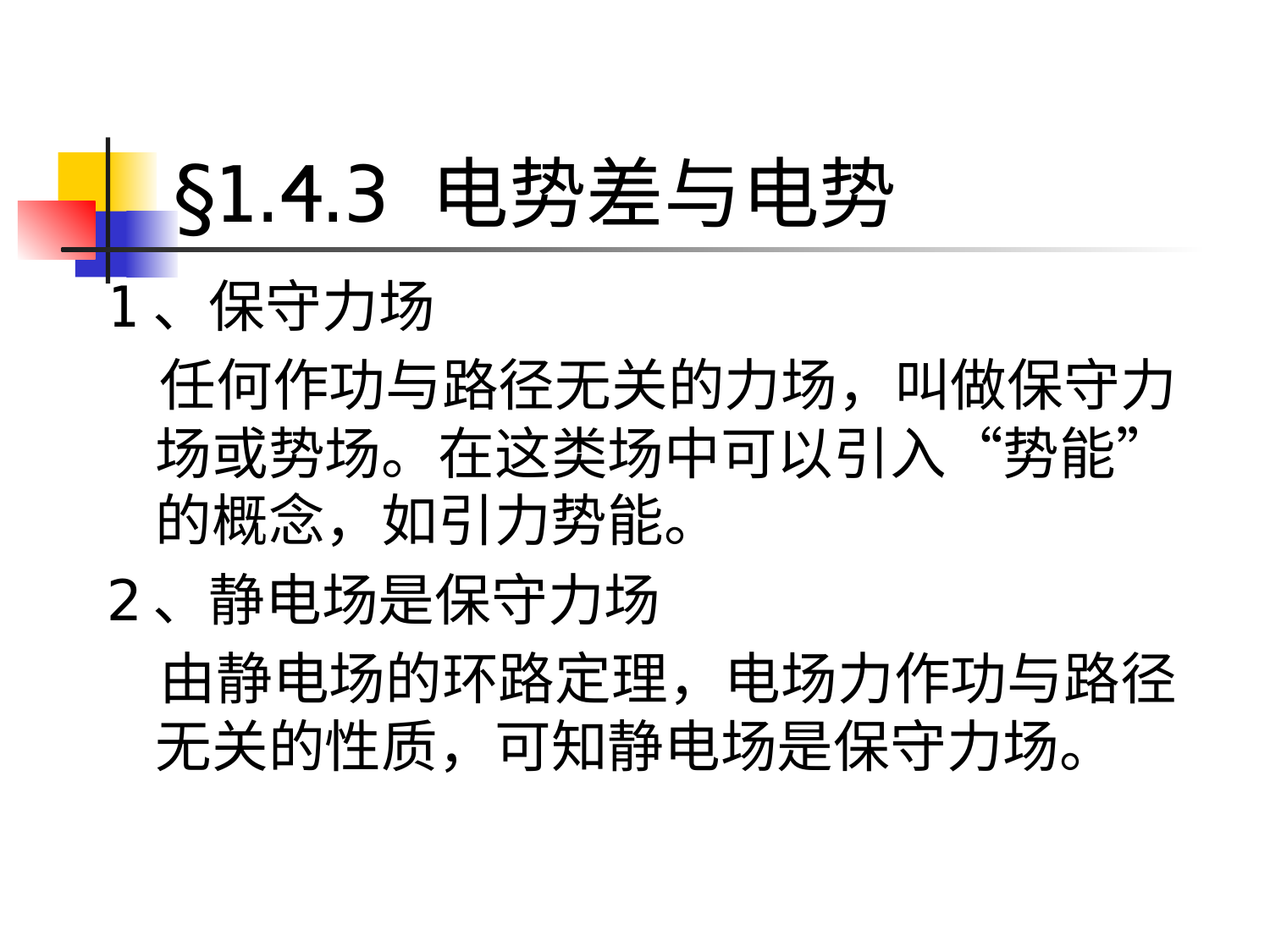

# §1.4.3 电势差与电势
1、保守力场
   任何作功与路径无关的力场，叫做保守力场或势场。在这类场中可以引入“势能”的概念，如引力势能。
2、静电场是保守力场
   由静电场的环路定理，电场力作功与路径无关的性质，可知静电场是保守力场。